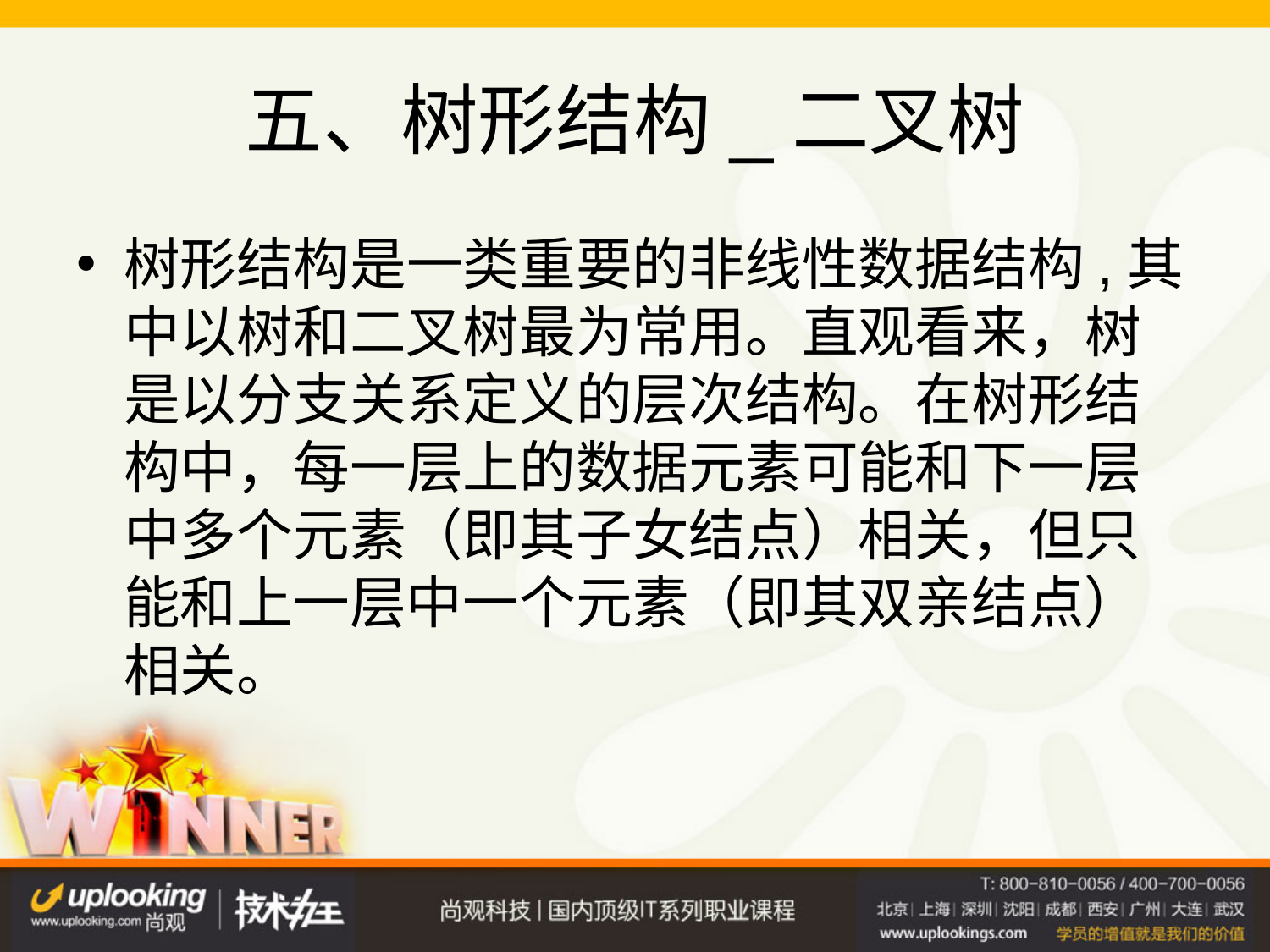

# 五、树形结构_二叉树
树形结构是一类重要的非线性数据结构,其中以树和二叉树最为常用。直观看来，树是以分支关系定义的层次结构。在树形结构中，每一层上的数据元素可能和下一层中多个元素（即其子女结点）相关，但只能和上一层中一个元素（即其双亲结点）相关。